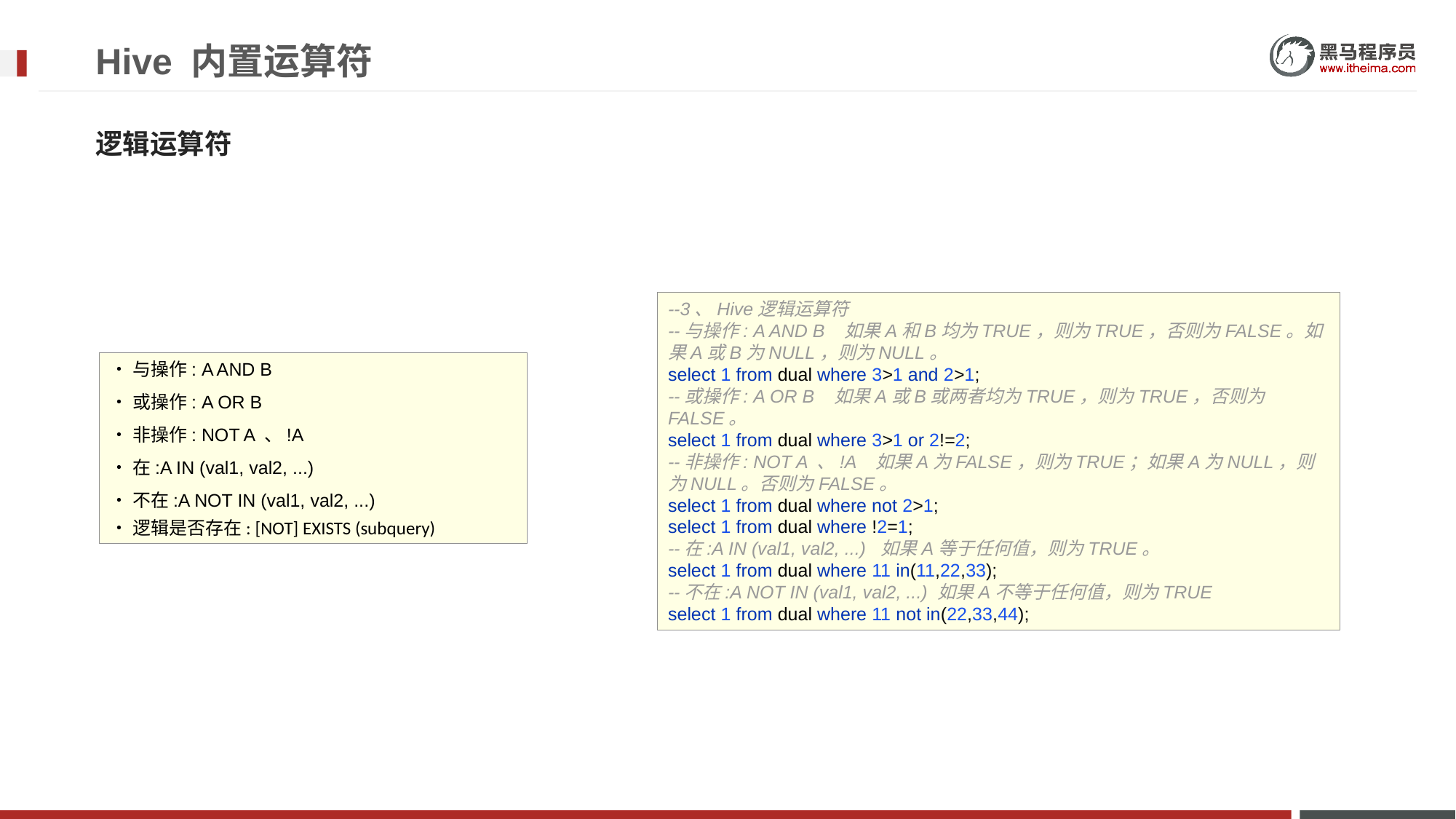

# Hive 内置运算符
逻辑运算符
--3、Hive逻辑运算符
--与操作: A AND B   如果A和B均为TRUE，则为TRUE，否则为FALSE。如果A或B为NULL，则为NULL。
select 1 from dual where 3>1 and 2>1;
--或操作: A OR B   如果A或B或两者均为TRUE，则为TRUE，否则为FALSE。
select 1 from dual where 3>1 or 2!=2;
--非操作: NOT A 、!A   如果A为FALSE，则为TRUE；如果A为NULL，则为NULL。否则为FALSE。
select 1 from dual where not 2>1;
select 1 from dual where !2=1;
--在:A IN (val1, val2, ...)  如果A等于任何值，则为TRUE。
select 1 from dual where 11 in(11,22,33);
--不在:A NOT IN (val1, val2, ...) 如果A不等于任何值，则为TRUE
select 1 from dual where 11 not in(22,33,44);
•与操作: A AND B
•或操作: A OR B
•非操作: NOT A 、!A
•在:A IN (val1, val2, ...)
•不在:A NOT IN (val1, val2, ...)
•逻辑是否存在: [NOT] EXISTS (subquery)